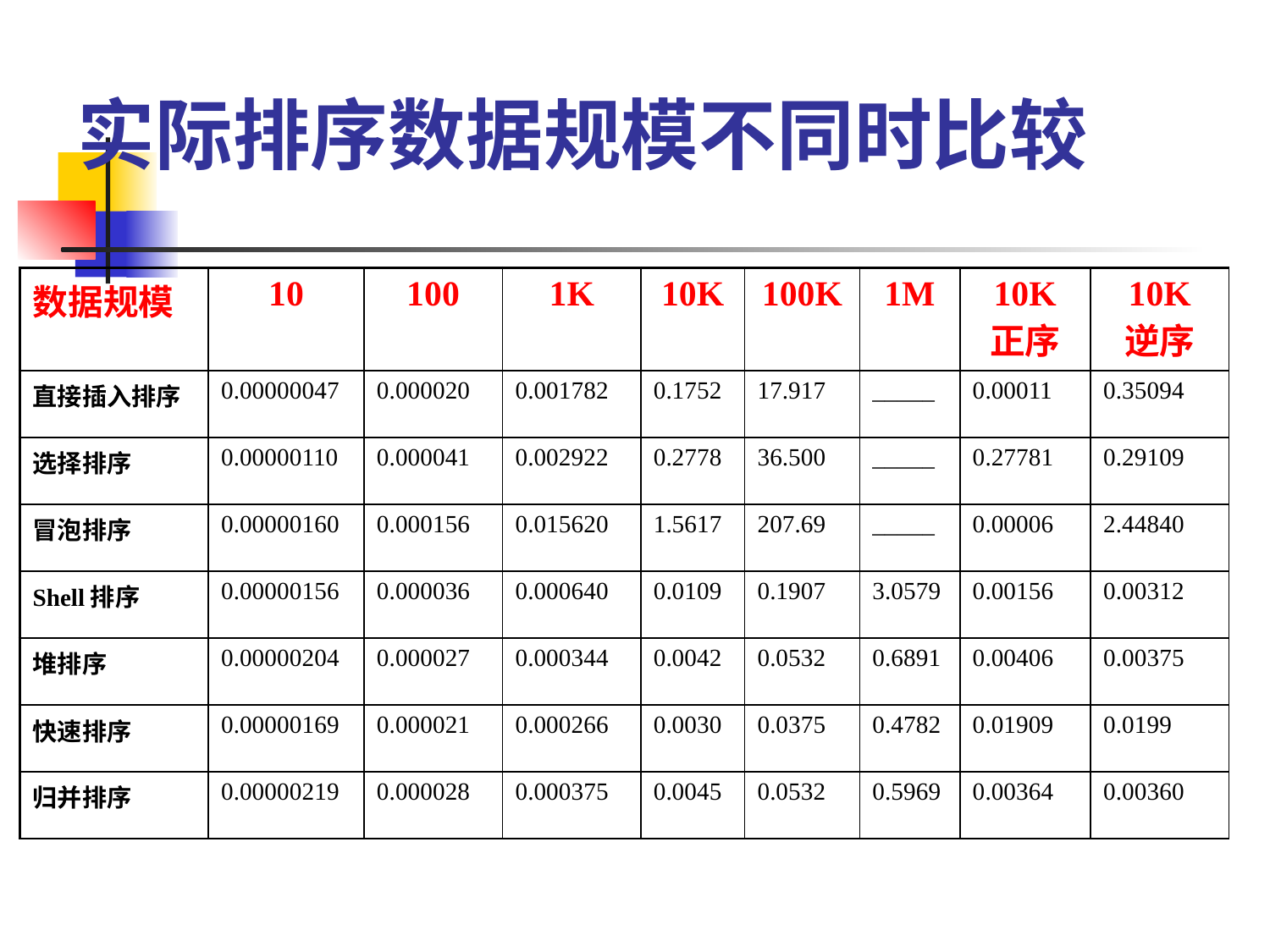

# 实际排序数据规模不同时比较
| 数据规模 | 10 | 100 | 1K | 10K | 100K | 1M | 10K 正序 | 10K 逆序 |
| --- | --- | --- | --- | --- | --- | --- | --- | --- |
| 直接插入排序 | 0.00000047 | 0.000020 | 0.001782 | 0.1752 | 17.917 | \_\_\_\_\_ | 0.00011 | 0.35094 |
| 选择排序 | 0.00000110 | 0.000041 | 0.002922 | 0.2778 | 36.500 | \_\_\_\_\_ | 0.27781 | 0.29109 |
| 冒泡排序 | 0.00000160 | 0.000156 | 0.015620 | 1.5617 | 207.69 | \_\_\_\_\_ | 0.00006 | 2.44840 |
| Shell排序 | 0.00000156 | 0.000036 | 0.000640 | 0.0109 | 0.1907 | 3.0579 | 0.00156 | 0.00312 |
| 堆排序 | 0.00000204 | 0.000027 | 0.000344 | 0.0042 | 0.0532 | 0.6891 | 0.00406 | 0.00375 |
| 快速排序 | 0.00000169 | 0.000021 | 0.000266 | 0.0030 | 0.0375 | 0.4782 | 0.01909 | 0.0199 |
| 归并排序 | 0.00000219 | 0.000028 | 0.000375 | 0.0045 | 0.0532 | 0.5969 | 0.00364 | 0.00360 |